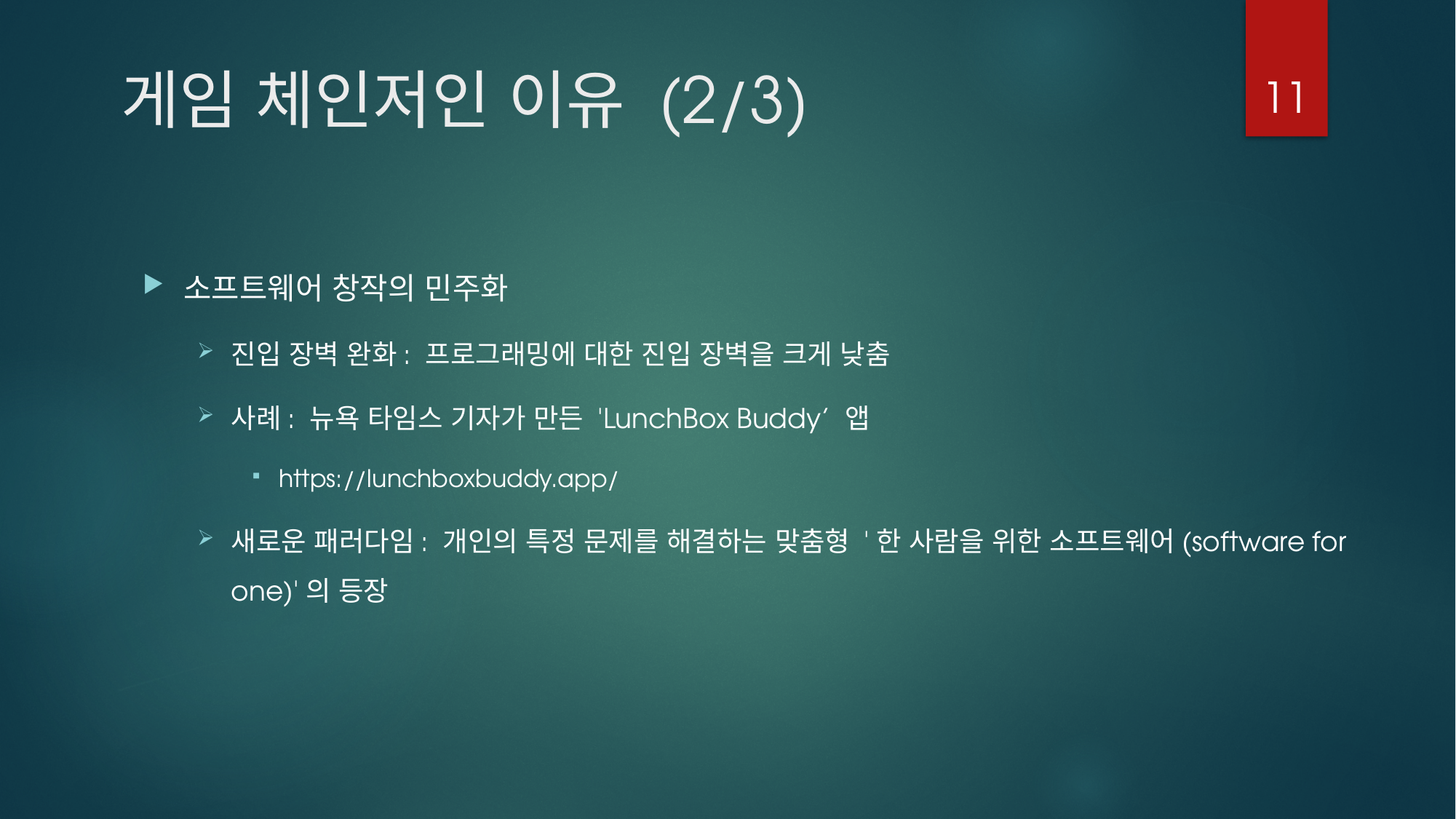

11
# 게임 체인저인 이유 (2/3)
소프트웨어 창작의 민주화
진입 장벽 완화: 프로그래밍에 대한 진입 장벽을 크게 낮춤
사례: 뉴욕 타임스 기자가 만든 'LunchBox Buddy’ 앱
https://lunchboxbuddy.app/
새로운 패러다임: 개인의 특정 문제를 해결하는 맞춤형 '한 사람을 위한 소프트웨어(software for one)'의 등장